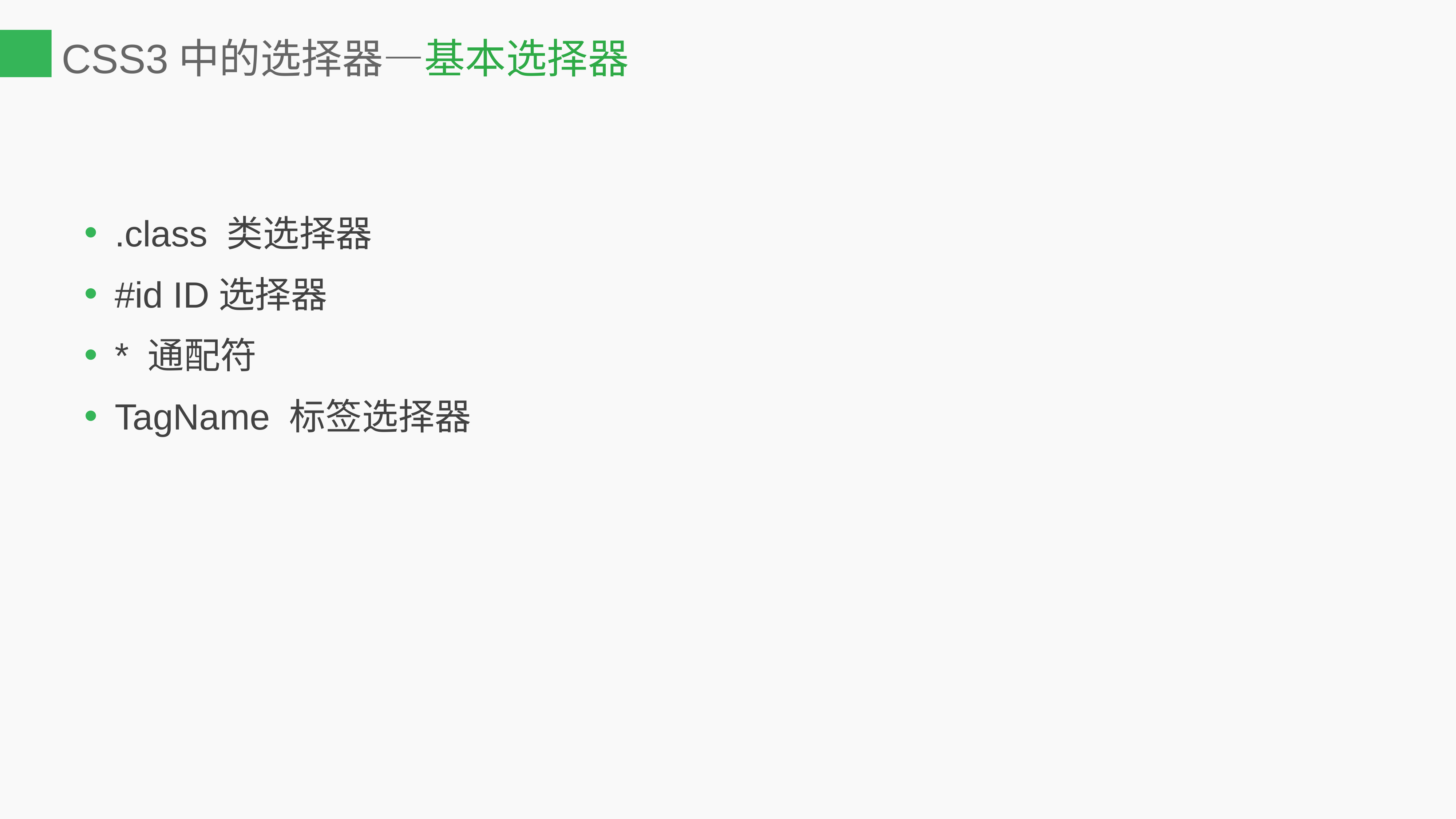

# CSS3中的选择器—基本选择器
.class 类选择器
#id ID选择器
* 通配符
TagName 标签选择器